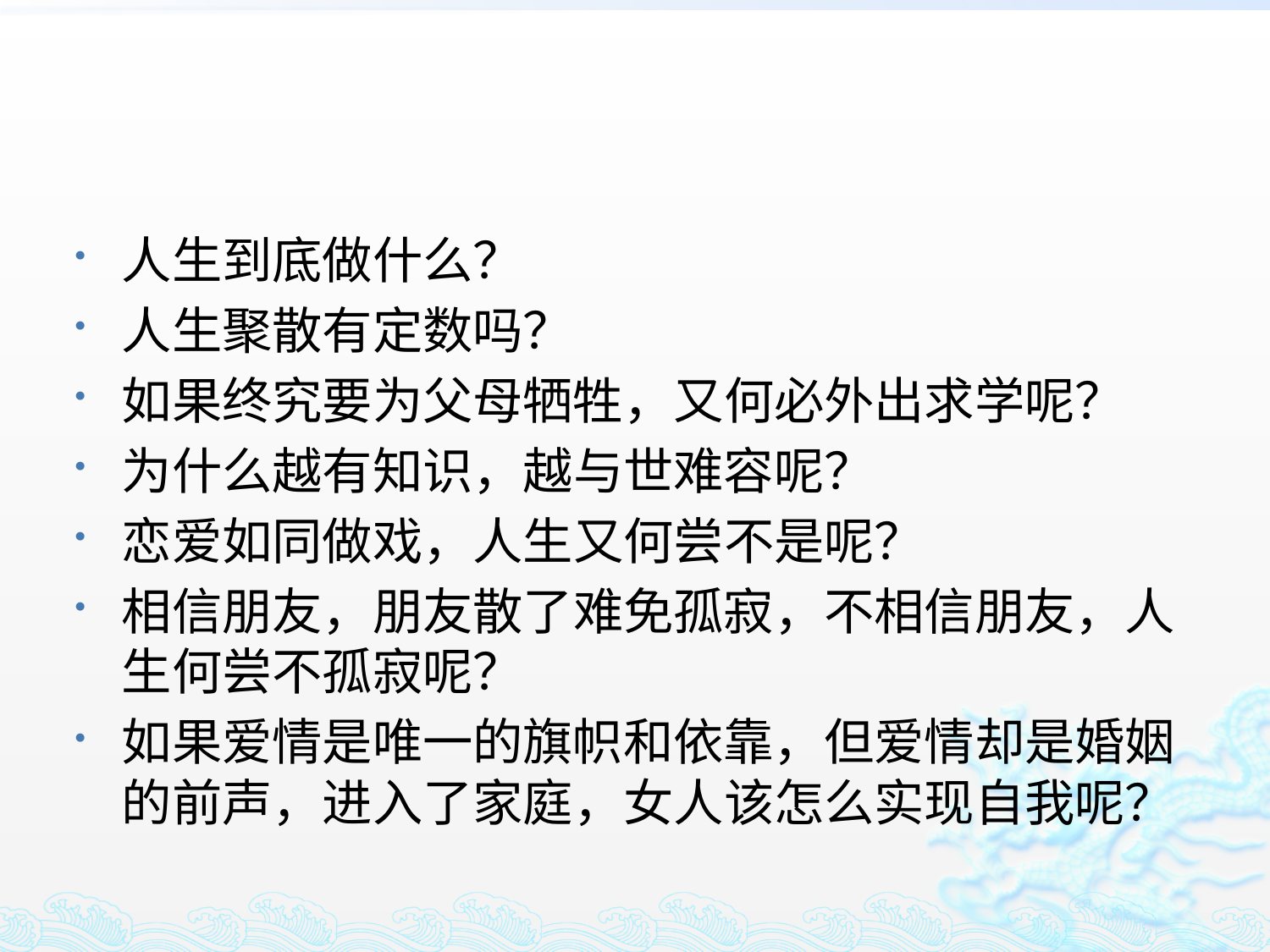

#
人生到底做什么？
人生聚散有定数吗？
如果终究要为父母牺牲，又何必外出求学呢？
为什么越有知识，越与世难容呢？
恋爱如同做戏，人生又何尝不是呢？
相信朋友，朋友散了难免孤寂，不相信朋友，人生何尝不孤寂呢？
如果爱情是唯一的旗帜和依靠，但爱情却是婚姻的前声，进入了家庭，女人该怎么实现自我呢？